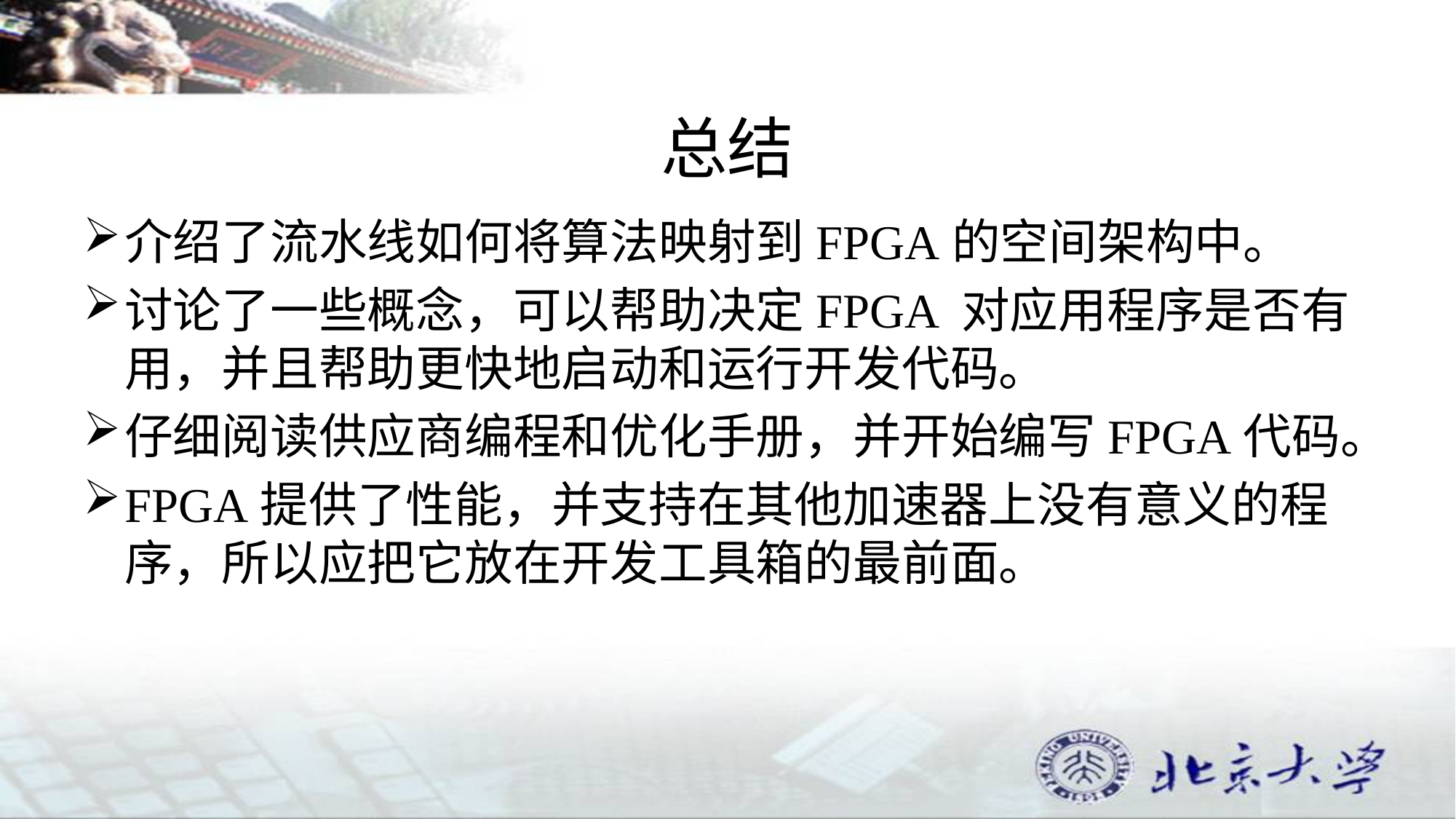

# 总结
介绍了流水线如何将算法映射到FPGA的空间架构中。
讨论了一些概念，可以帮助决定FPGA 对应用程序是否有用，并且帮助更快地启动和运行开发代码。
仔细阅读供应商编程和优化手册，并开始编写FPGA代码。
FPGA提供了性能，并支持在其他加速器上没有意义的程序，所以应把它放在开发工具箱的最前面。